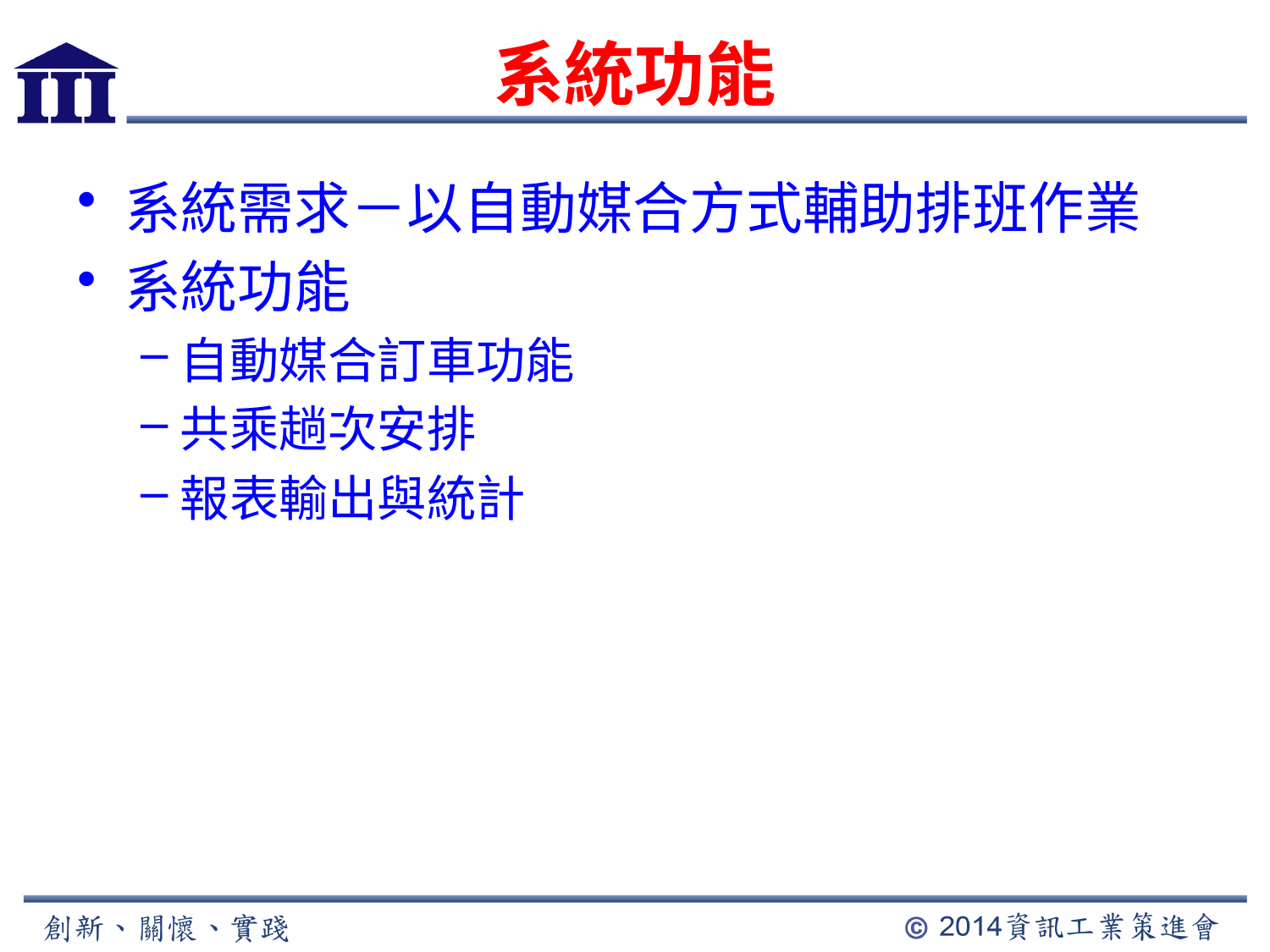

# 系統功能
系統需求－以自動媒合方式輔助排班作業
系統功能
自動媒合訂車功能
共乘趟次安排
報表輸出與統計